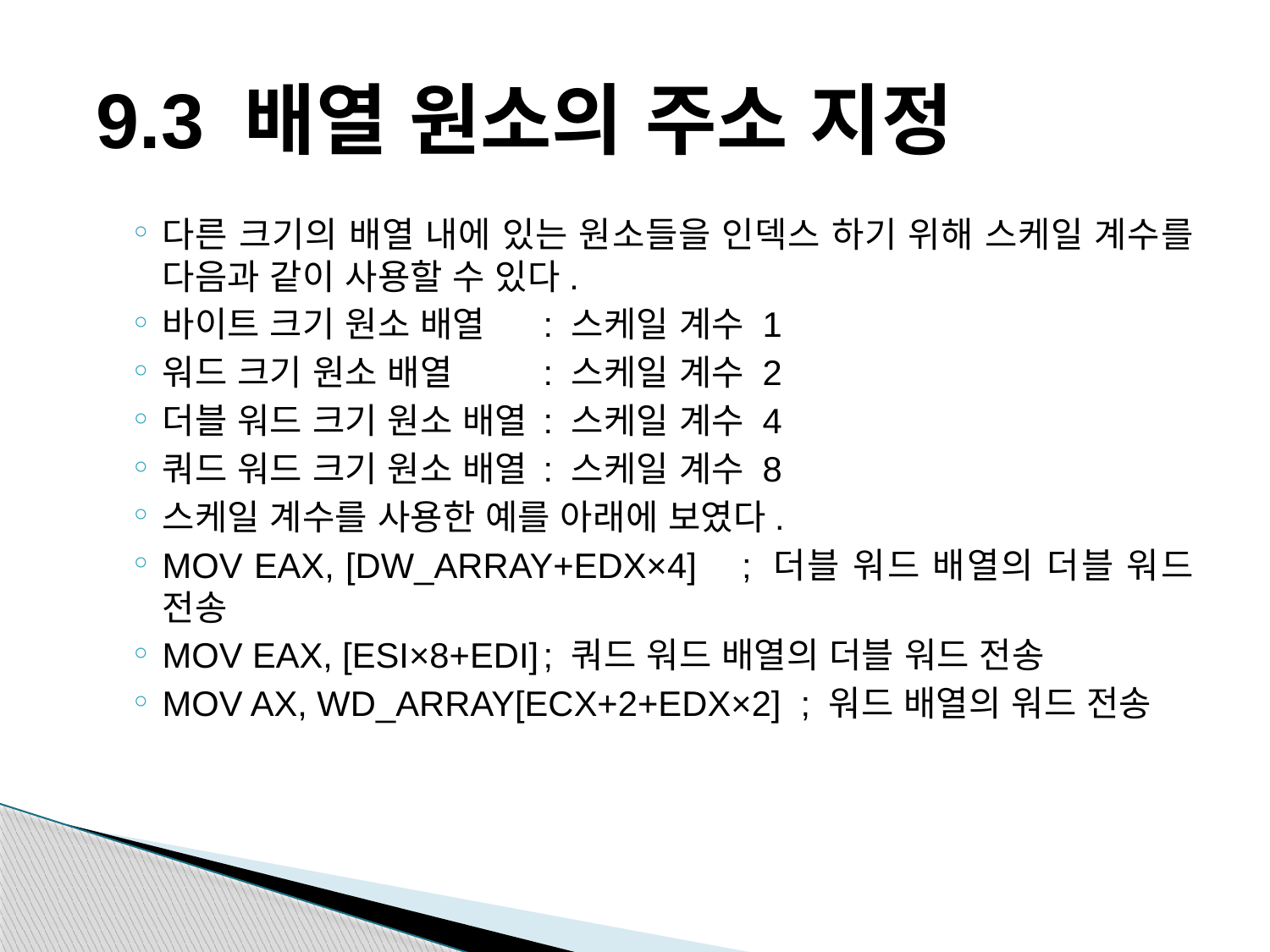

# 9.3 배열 원소의 주소 지정
다른 크기의 배열 내에 있는 원소들을 인덱스 하기 위해 스케일 계수를 다음과 같이 사용할 수 있다.
바이트 크기 원소 배열	: 스케일 계수 1
워드 크기 원소 배열	: 스케일 계수 2
더블 워드 크기 원소 배열	: 스케일 계수 4
쿼드 워드 크기 원소 배열	: 스케일 계수 8
스케일 계수를 사용한 예를 아래에 보였다.
MOV EAX, [DW_ARRAY+EDX×4]    ; 더블 워드 배열의 더블 워드 전송
MOV EAX, [ESI×8+EDI]	; 쿼드 워드 배열의 더블 워드 전송
MOV AX, WD_ARRAY[ECX+2+EDX×2]  ; 워드 배열의 워드 전송